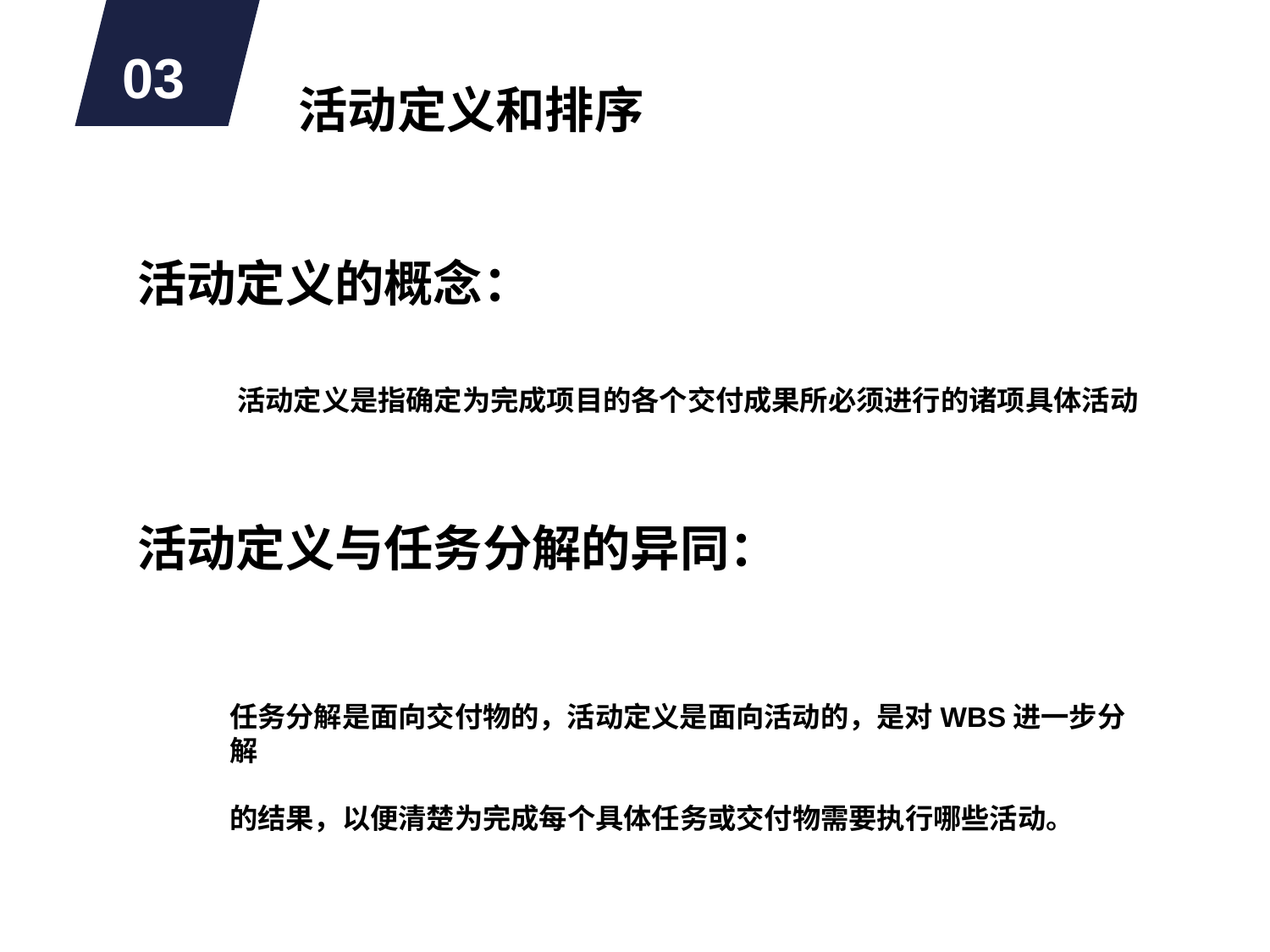

03
活动定义和排序
# 活动定义的概念：
活动定义是指确定为完成项目的各个交付成果所必须进行的诸项具体活动
活动定义与任务分解的异同：
任务分解是面向交付物的，活动定义是面向活动的，是对WBS进一步分解

的结果，以便清楚为完成每个具体任务或交付物需要执行哪些活动。